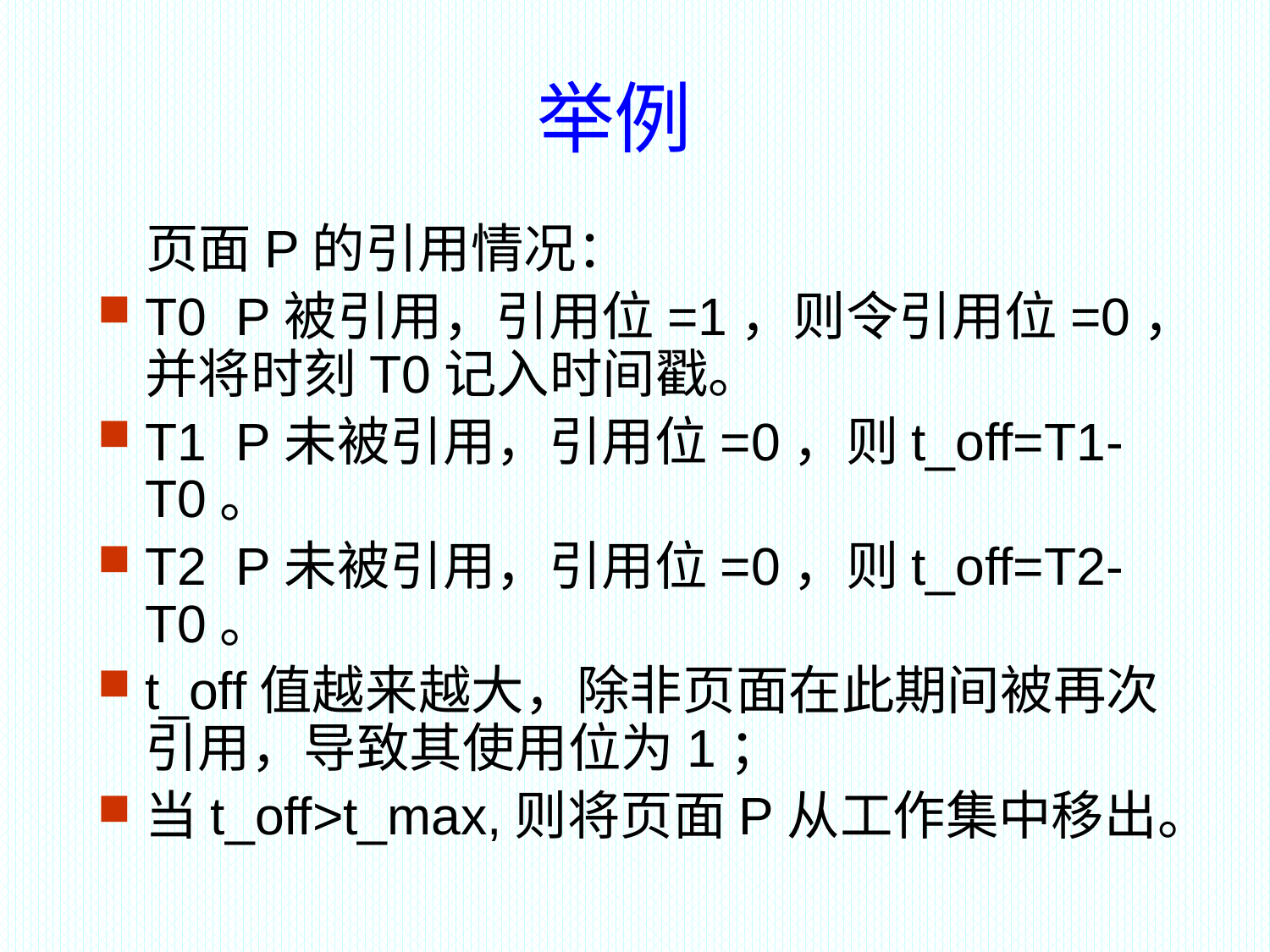

举例
   页面P的引用情况：
T0  P被引用，引用位=1，则令引用位=0，并将时刻T0记入时间戳。
T1  P未被引用，引用位=0，则t_off=T1-T0。
T2  P未被引用，引用位=0，则t_off=T2-T0。
t_off值越来越大，除非页面在此期间被再次引用，导致其使用位为1；
当t_off>t_max,则将页面P从工作集中移出。